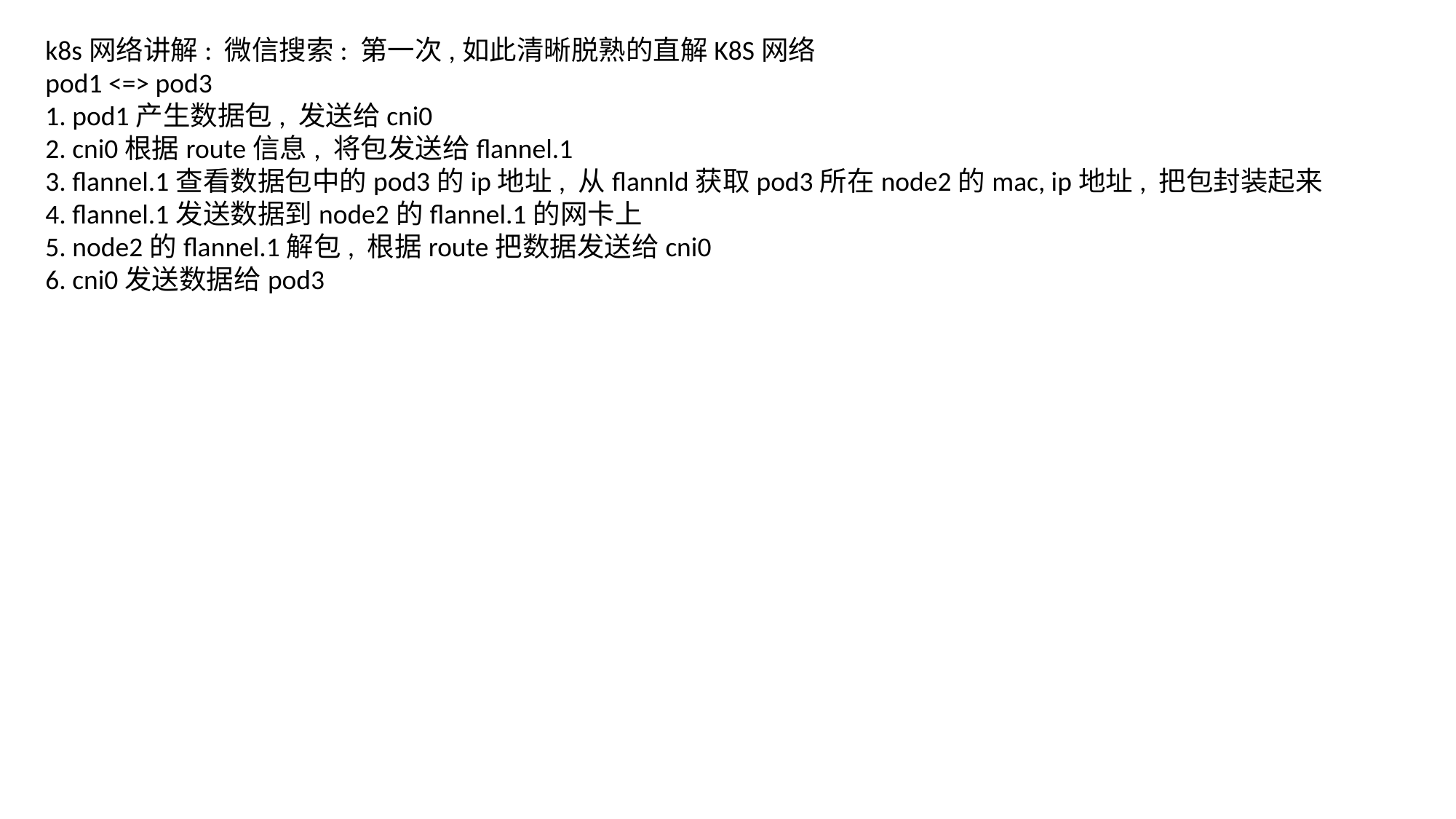

k8s网络讲解: 微信搜索: 第一次,如此清晰脱熟的直解K8S网络
pod1 <=> pod3
1. pod1产生数据包, 发送给cni0
2. cni0根据route信息, 将包发送给flannel.1
3. flannel.1查看数据包中的pod3的ip地址, 从flannld获取pod3所在node2的mac, ip地址, 把包封装起来
4. flannel.1发送数据到node2的flannel.1的网卡上
5. node2的flannel.1解包, 根据route把数据发送给cni0
6. cni0发送数据给pod3